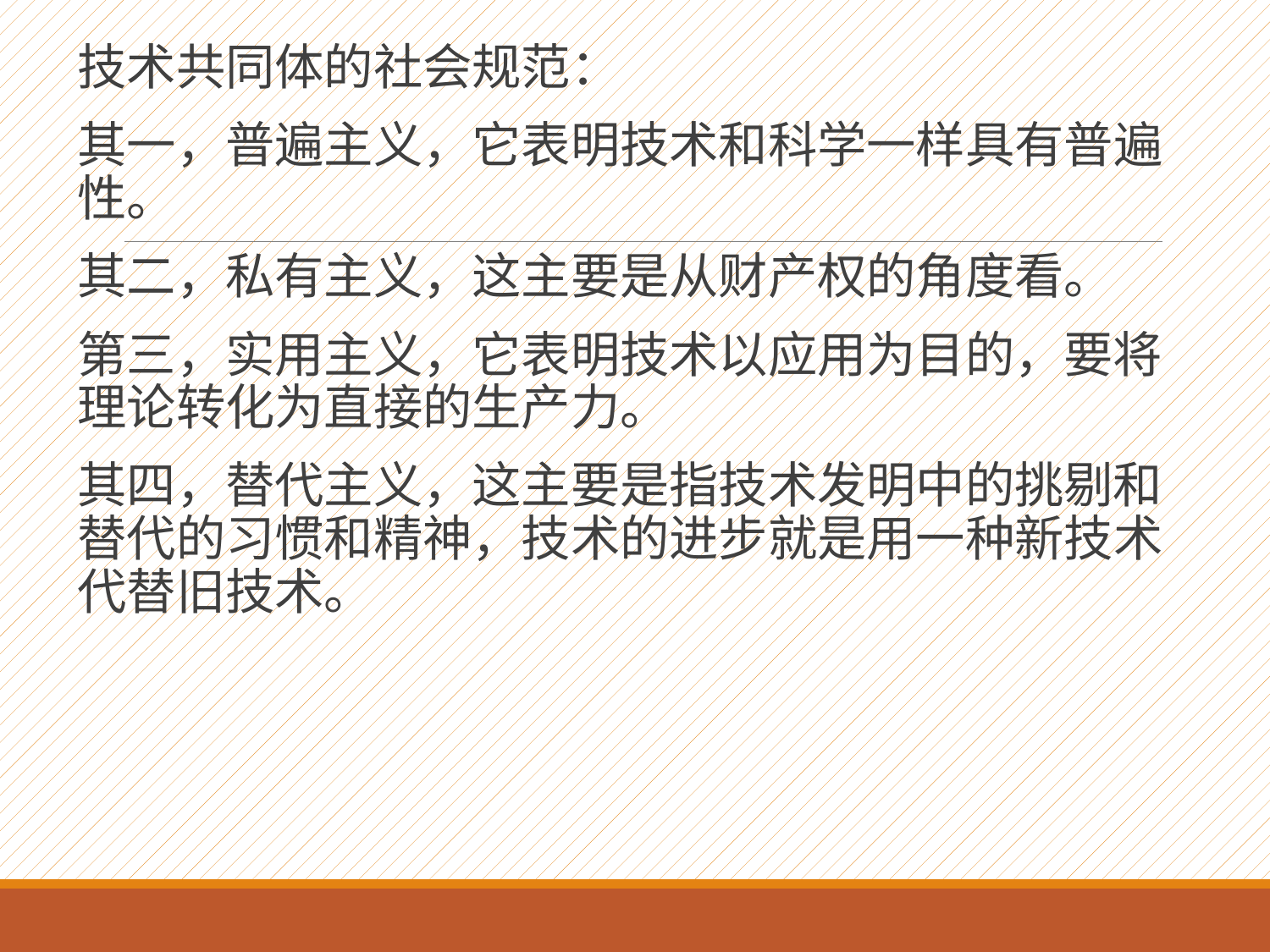

技术共同体的社会规范：
其一，普遍主义，它表明技术和科学一样具有普遍性。
其二，私有主义，这主要是从财产权的角度看。
第三，实用主义，它表明技术以应用为目的，要将理论转化为直接的生产力。
其四，替代主义，这主要是指技术发明中的挑剔和替代的习惯和精神，技术的进步就是用一种新技术代替旧技术。